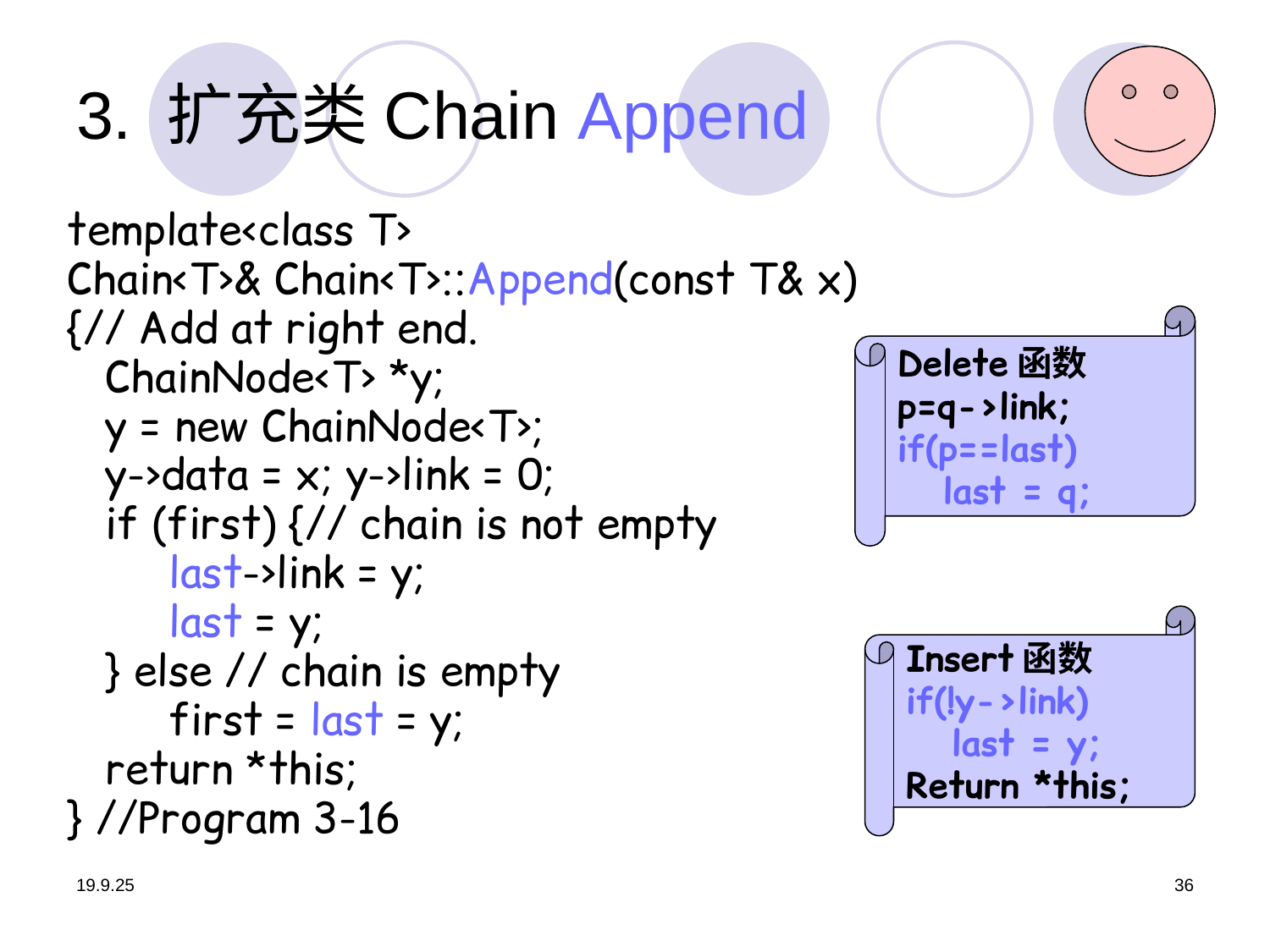

# 3. 扩充类Chain Append
?
template<class T>
Chain<T>& Chain<T>::Append(const T& x)
{// Add at right end.
   ChainNode<T> *y;
   y = new ChainNode<T>;
   y->data = x; y->link = 0;
   if (first) {// chain is not empty
        last->link = y;
        last = y;
   } else // chain is empty
        first = last = y;
   return *this;
} //Program 3-16
Delete函数
p=q->link;
if(p==last)
   last = q;
Insert函数
if(!y->link)
   last = y;
Return *this;
19.9.25
36